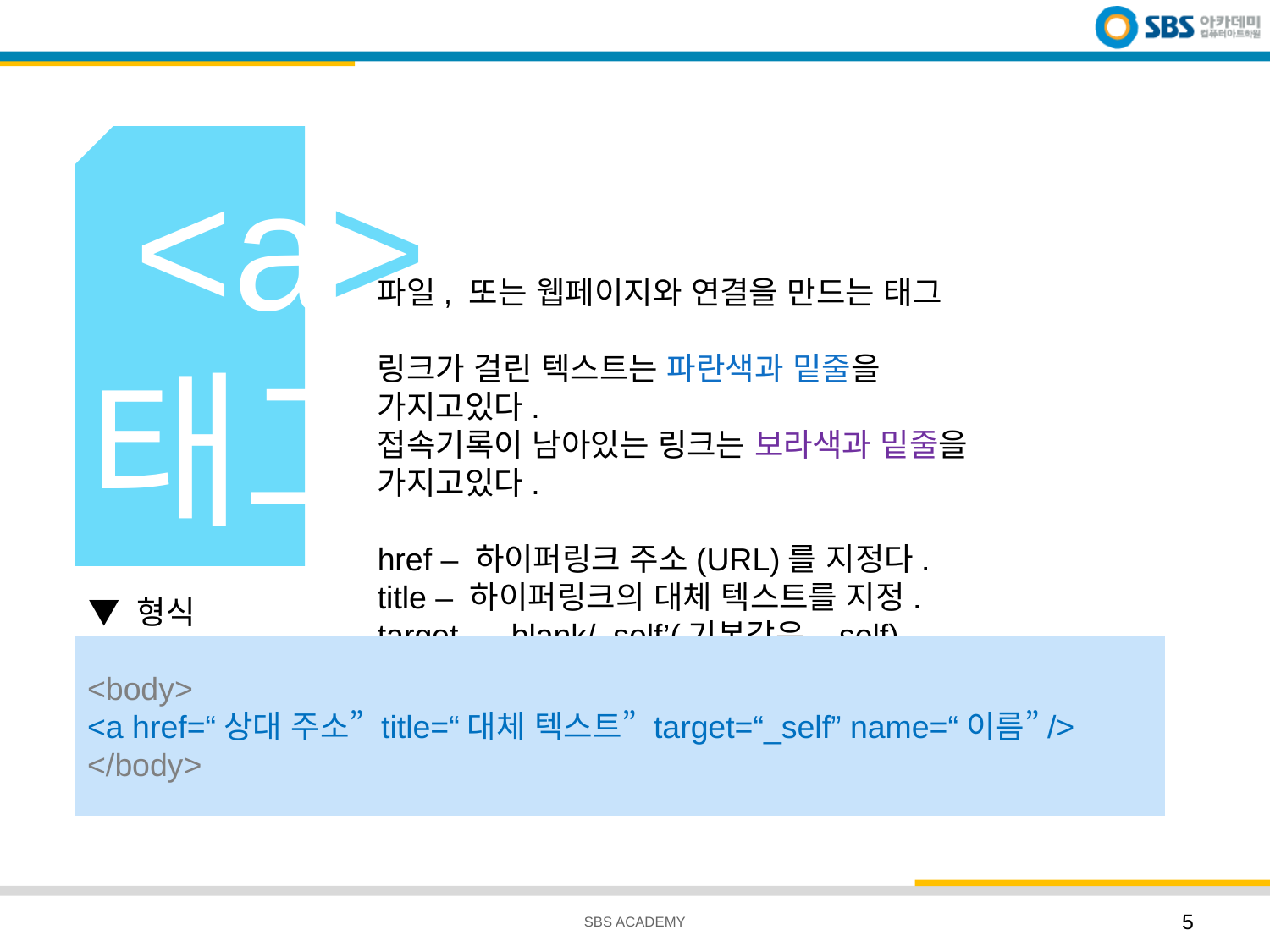

# <a> 태그
파일, 또는 웹페이지와 연결을 만드는 태그

링크가 걸린 텍스트는 파란색과 밑줄을 가지고있다.
접속기록이 남아있는 링크는 보라색과 밑줄을 가지고있다.

href – 하이퍼링크 주소(URL)를 지정다.
title – 하이퍼링크의 대체 텍스트를 지정.
target – _blank/_self’(기본값은 _self)
name – 앵커포인트의 이름을 지정할 때 사용.
▼ 형식
<body>
<a href=“상대 주소” title=“대체 텍스트” target=“_self” name=“이름”/>
</body>
SBS ACADEMY
5